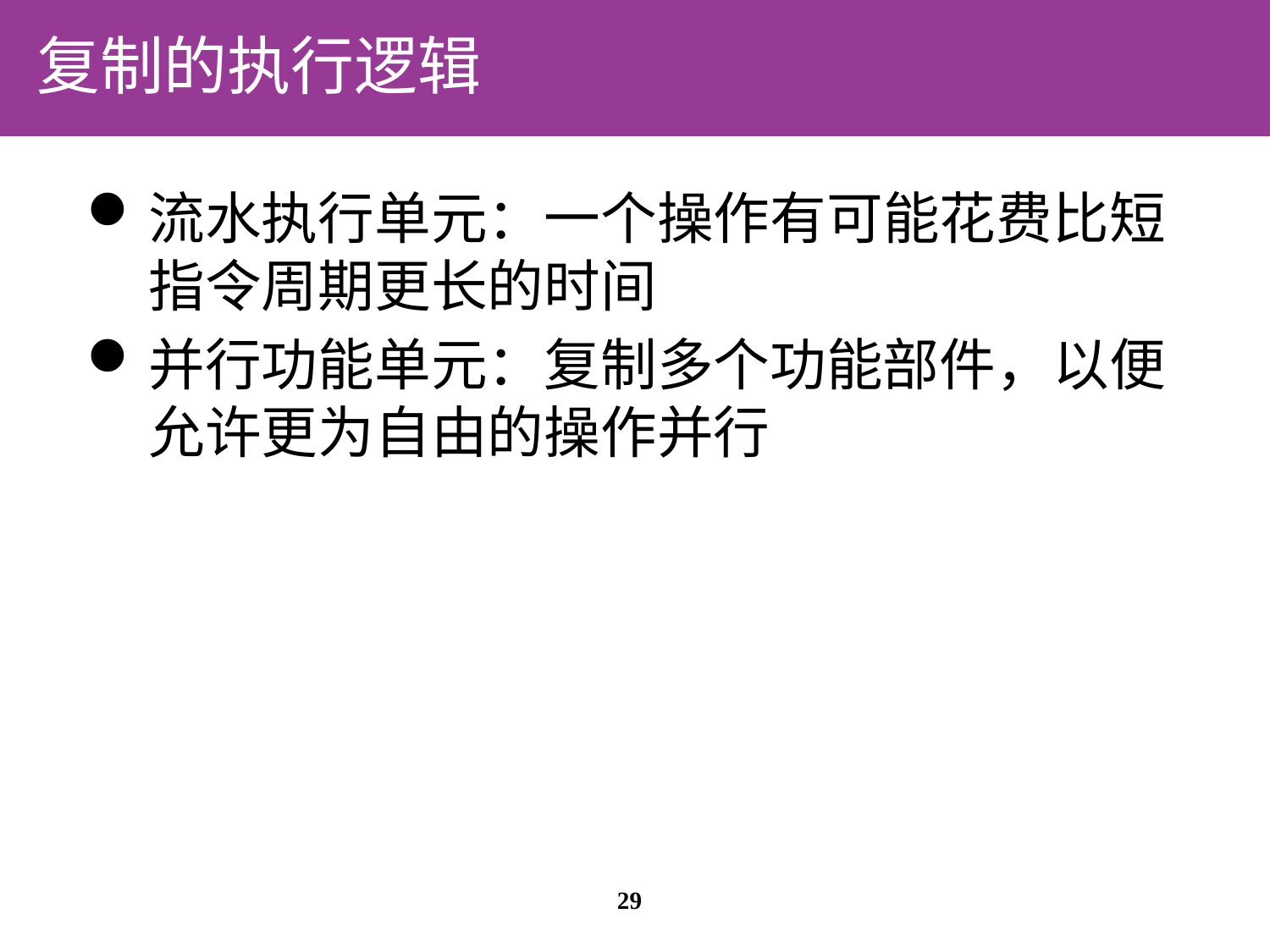

# 复制的执行逻辑
流水执行单元：一个操作有可能花费比短指令周期更长的时间
并行功能单元：复制多个功能部件，以便允许更为自由的操作并行

29